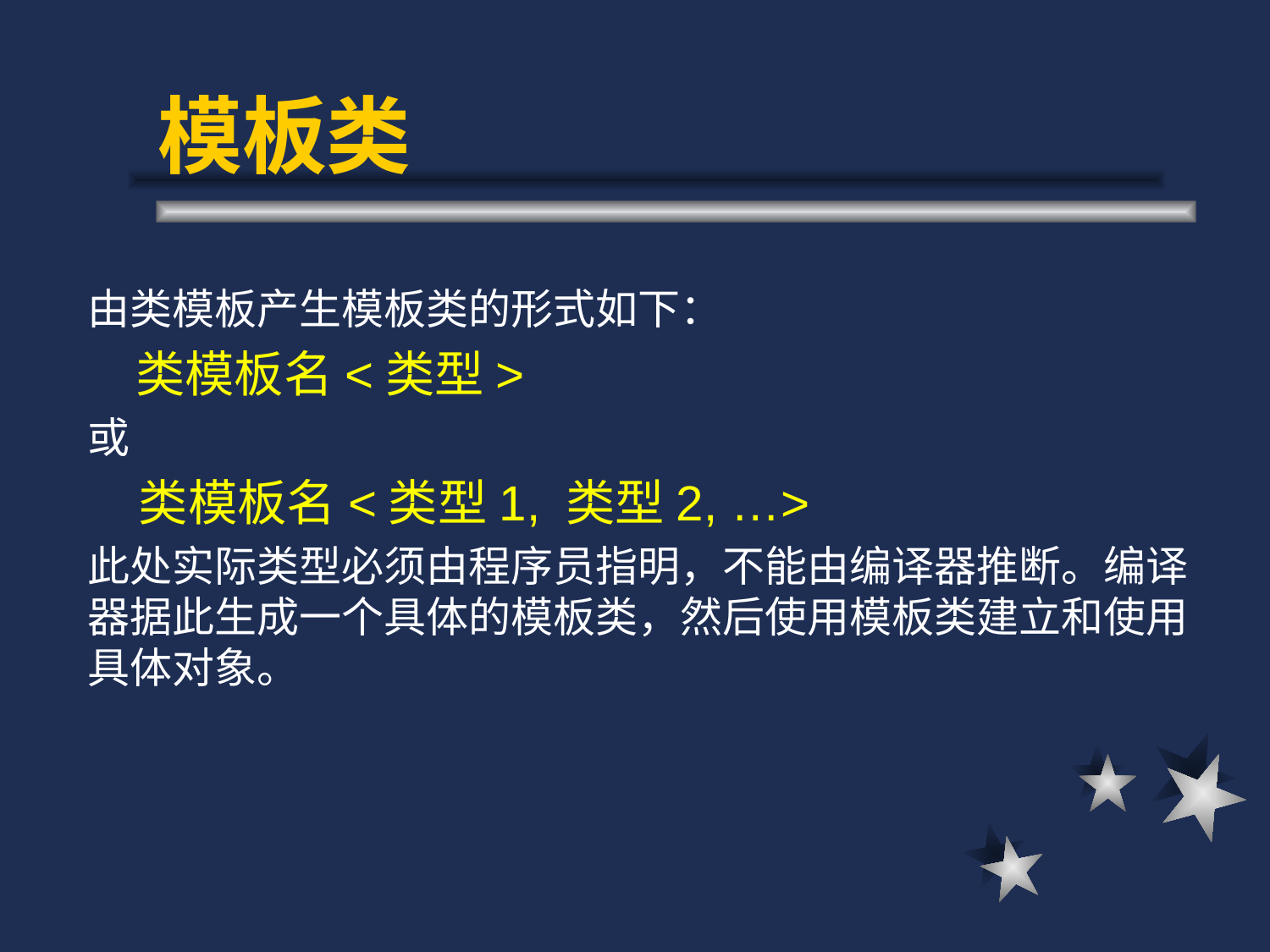

模板类
由类模板产生模板类的形式如下：
    类模板名<类型>
或
    类模板名<类型1, 类型2, …>
此处实际类型必须由程序员指明，不能由编译器推断。编译器据此生成一个具体的模板类，然后使用模板类建立和使用具体对象。